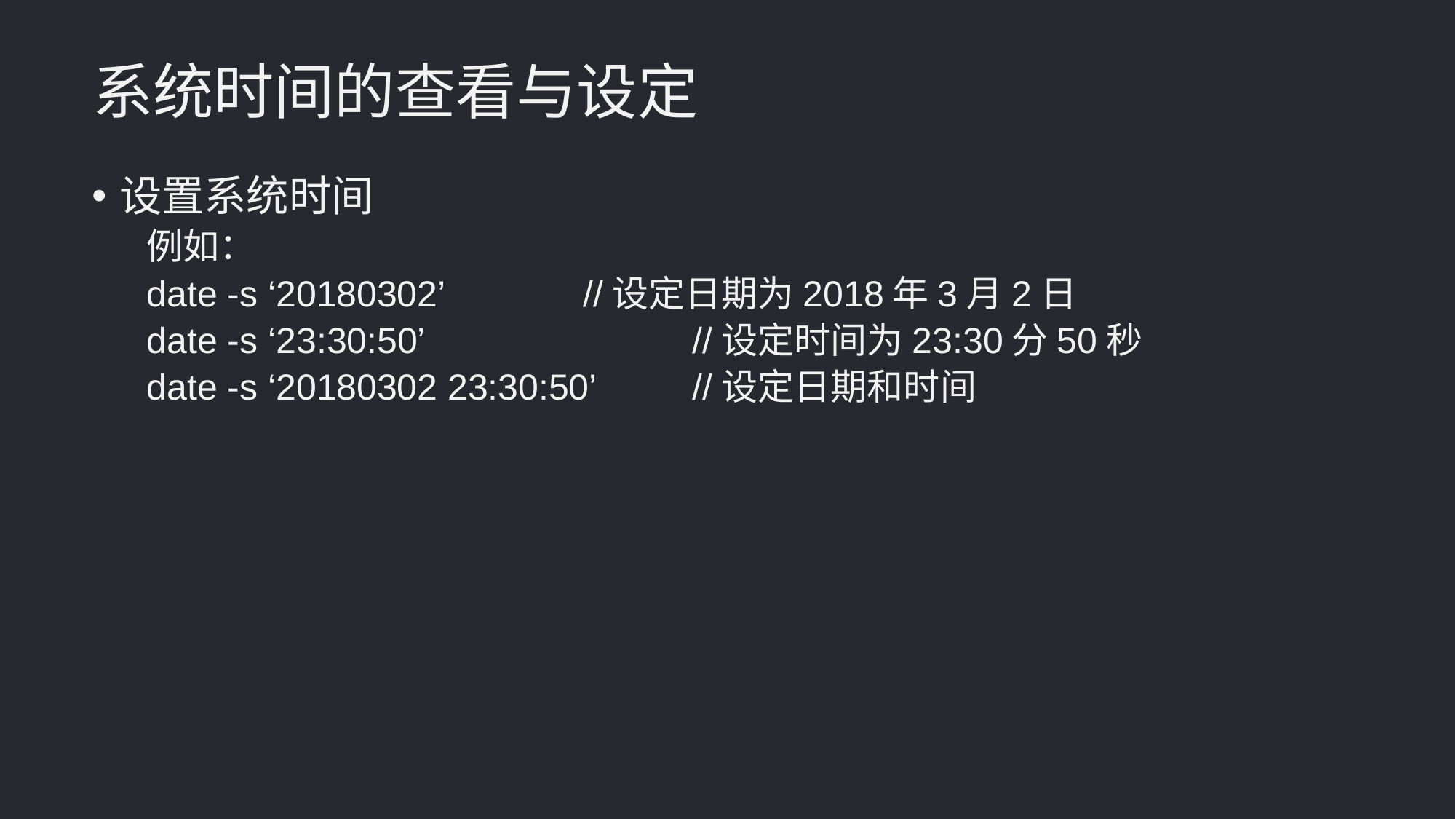

系统时间的查看与设定
设置系统时间
例如：
date -s ‘20180302’ 		//设定日期为2018年3月2日
date -s ‘23:30:50’ 			//设定时间为23:30分50秒
date -s ‘20180302 23:30:50’ 	//设定日期和时间